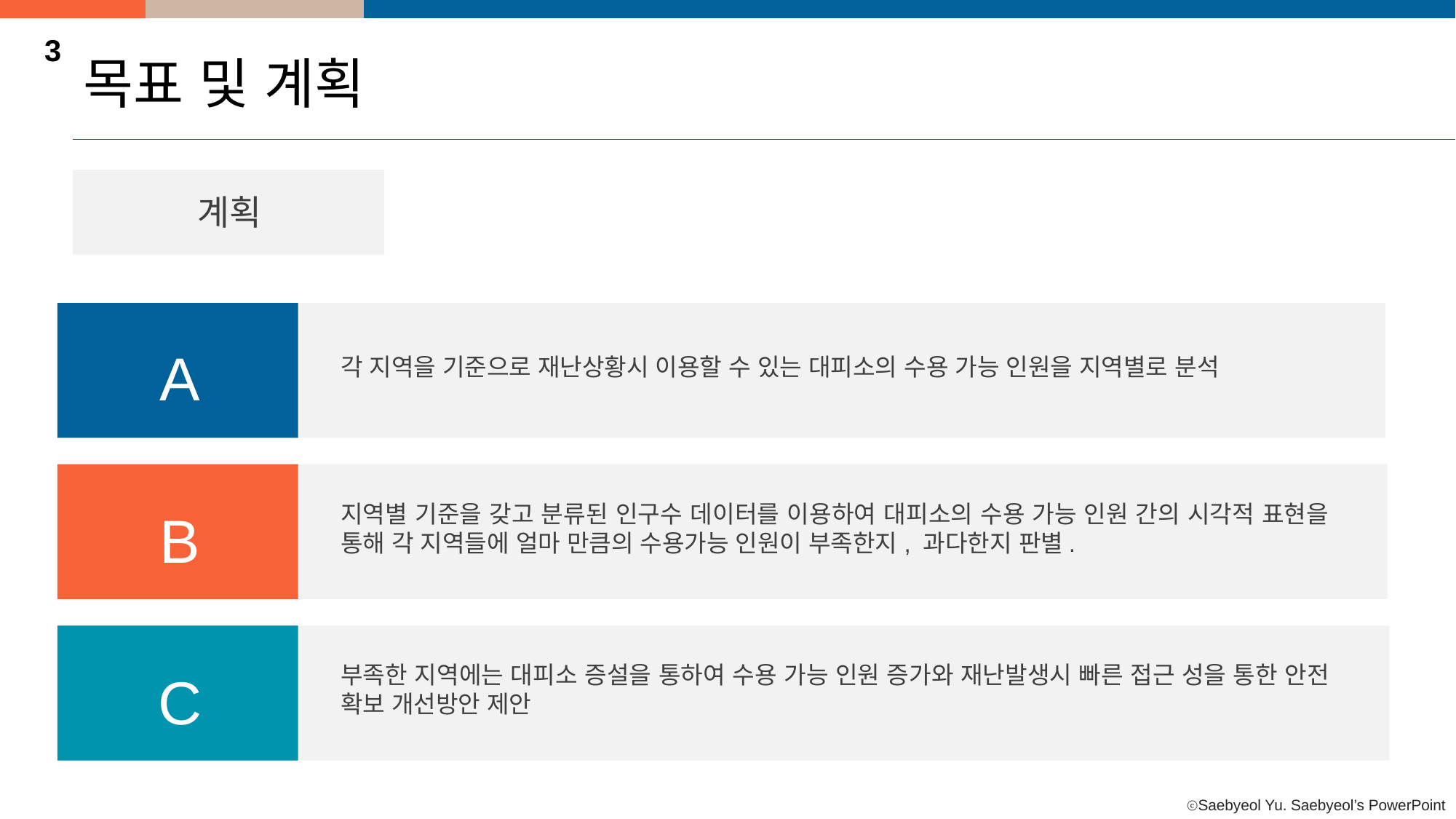

3
목표 및 계획

계획

A
각 지역을 기준으로 재난상황시 이용할 수 있는 대피소의 수용 가능 인원을 지역별로 분석

지역별 기준을 갖고 분류된 인구수 데이터를 이용하여 대피소의 수용 가능 인원 간의 시각적 표현을 통해 각 지역들에 얼마 만큼의 수용가능 인원이 부족한지, 과다한지 판별.
B

부족한 지역에는 대피소 증설을 통하여 수용 가능 인원 증가와 재난발생시 빠른 접근 성을 통한 안전 확보 개선방안 제안
C